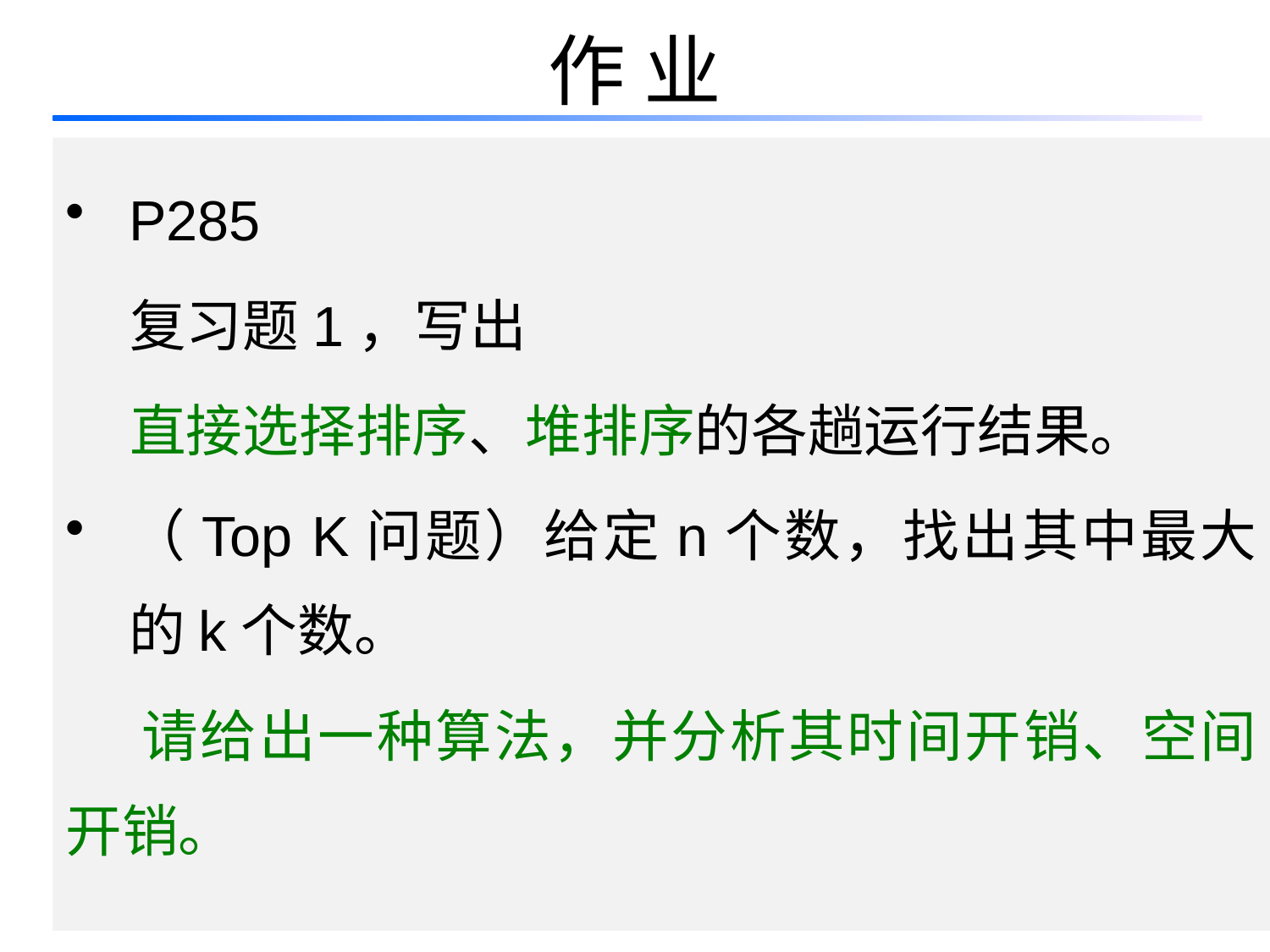

# 作 业

 P285
    复习题1，写出
    直接选择排序、堆排序的各趟运行结果。
（Top K问题）给定n个数，找出其中最大的k个数。
    请给出一种算法，并分析其时间开销、空间开销。